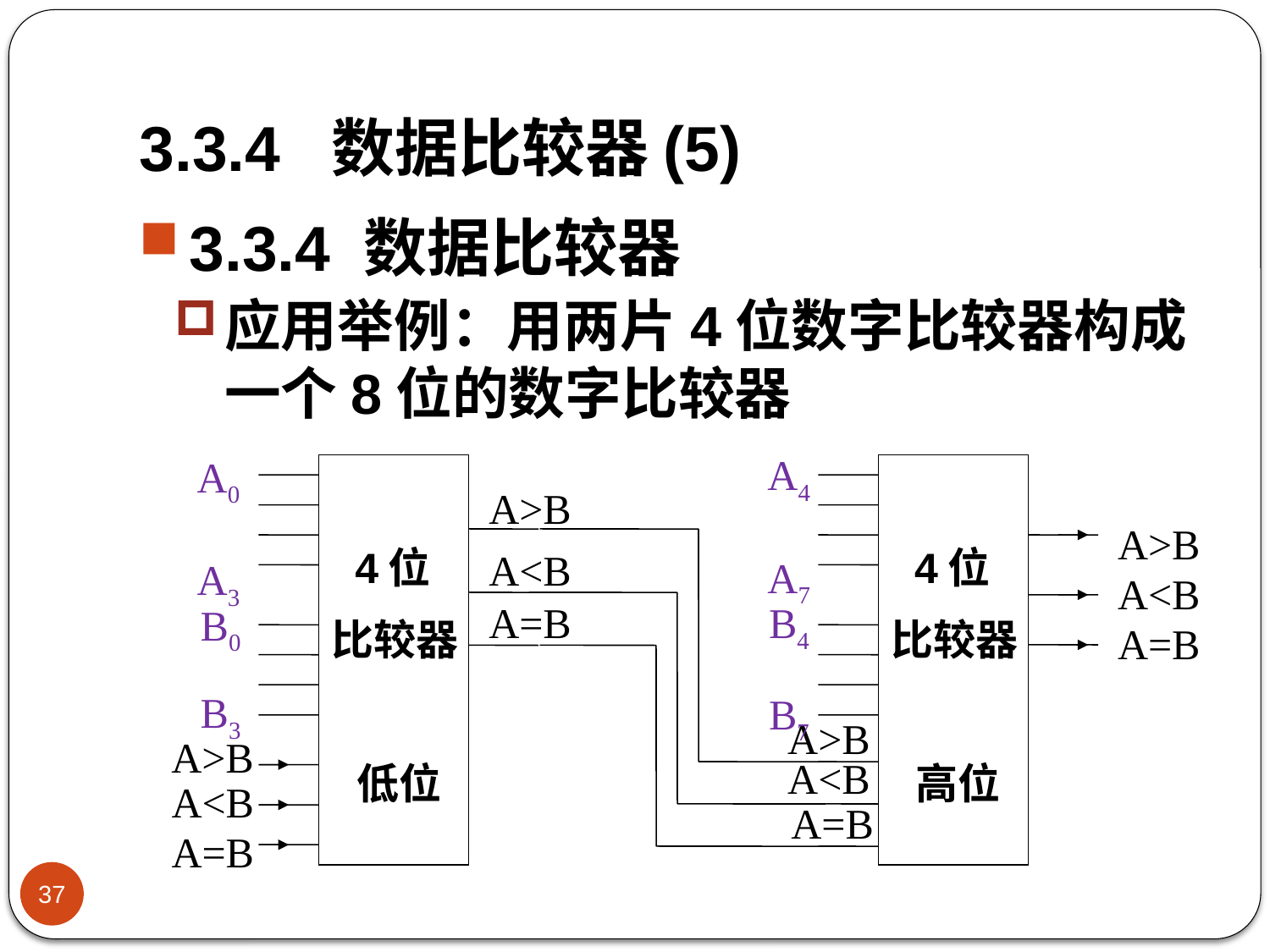

# 3.3.4  数据比较器(5)
3.3.4 数据比较器
应用举例：用两片4位数字比较器构成一个8位的数字比较器
A4

A7
B4

B7
A0

A3
B0

B3

A>B

  4位
比较器

低位
A<B

A=B

A>B

A<B

A=B

  4位
比较器

高位

A>B
A<B
A=B
A>B
A<B
A=B

37